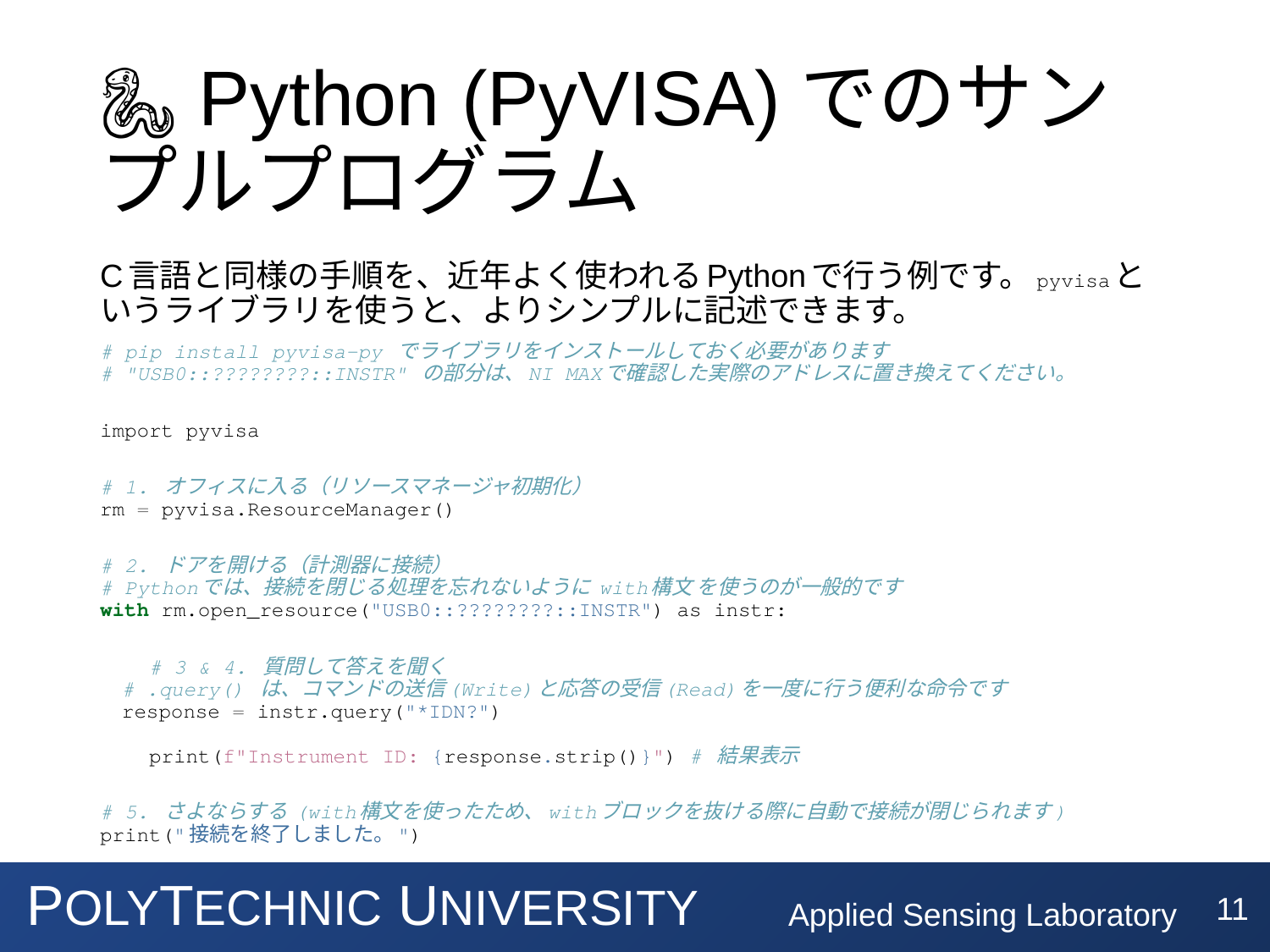

# 🐍 Python (PyVISA)でのサンプルプログラム
C言語と同様の手順を、近年よく使われるPythonで行う例です。pyvisaというライブラリを使うと、よりシンプルに記述できます。
# pip install pyvisa-py でライブラリをインストールしておく必要があります # "USB0::????????::INSTR" の部分は、NI MAXで確認した実際のアドレスに置き換えてください。 import pyvisa # 1. オフィスに入る（リソースマネージャ初期化） rm = pyvisa.ResourceManager() # 2. ドアを開ける（計測器に接続） # Pythonでは、接続を閉じる処理を忘れないように with構文 を使うのが一般的です with rm.open_resource("USB0::????????::INSTR") as instr: # 3 & 4. 質問して答えを聞く # .query() は、コマンドの送信(Write)と応答の受信(Read)を一度に行う便利な命令です response = instr.query("*IDN?") print(f"Instrument ID: {response.strip()}") # 結果表示 # 5. さよならする (with構文を使ったため、withブロックを抜ける際に自動で接続が閉じられます) print("接続を終了しました。")
11